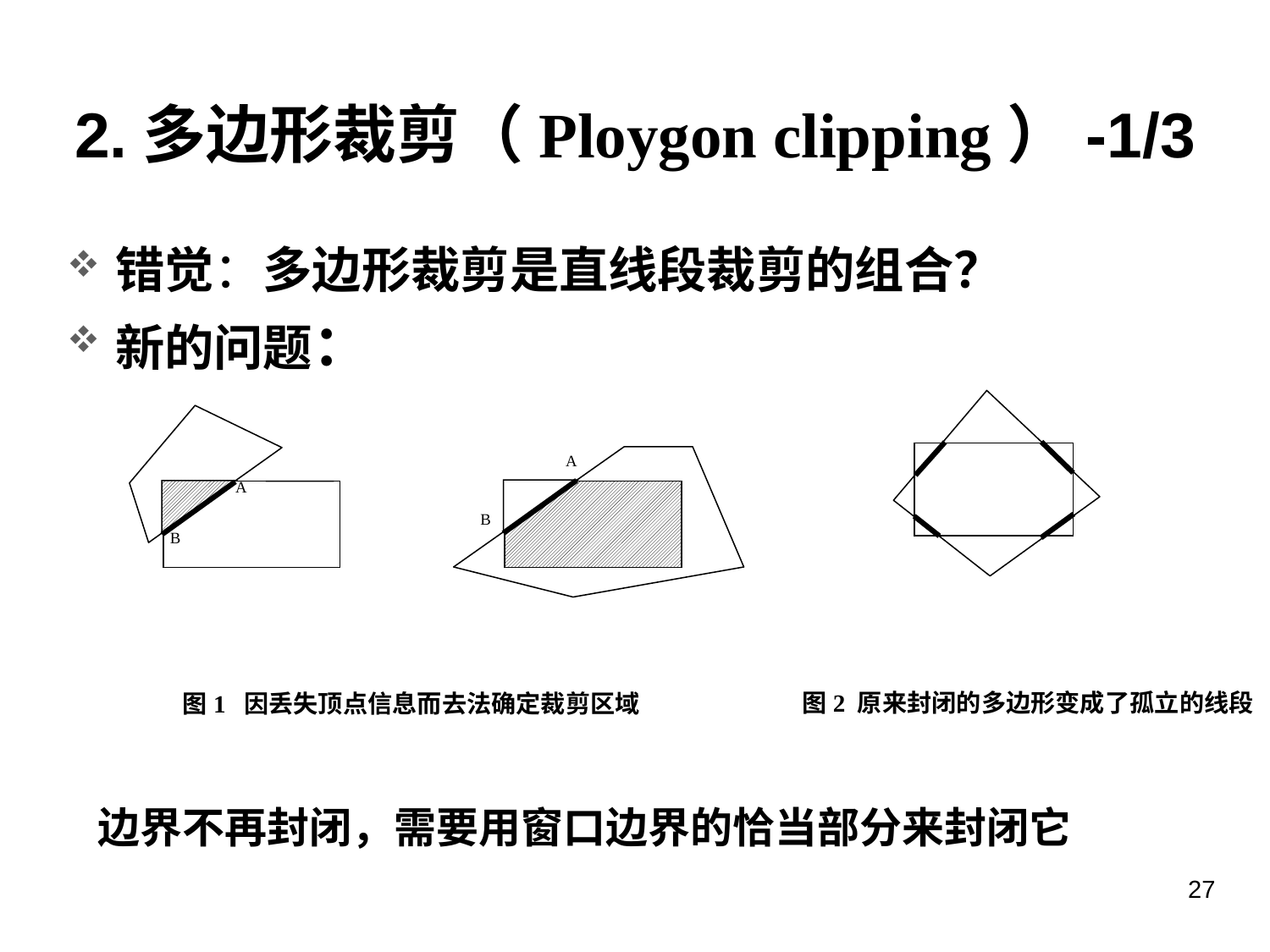

# 2.多边形裁剪（Ploygon clipping）-1/3
错觉：多边形裁剪是直线段裁剪的组合？
新的问题：

图2 原来封闭的多边形变成了孤立的线段

A

B

A

B

图1  因丢失顶点信息而去法确定裁剪区域
边界不再封闭，需要用窗口边界的恰当部分来封闭它
27